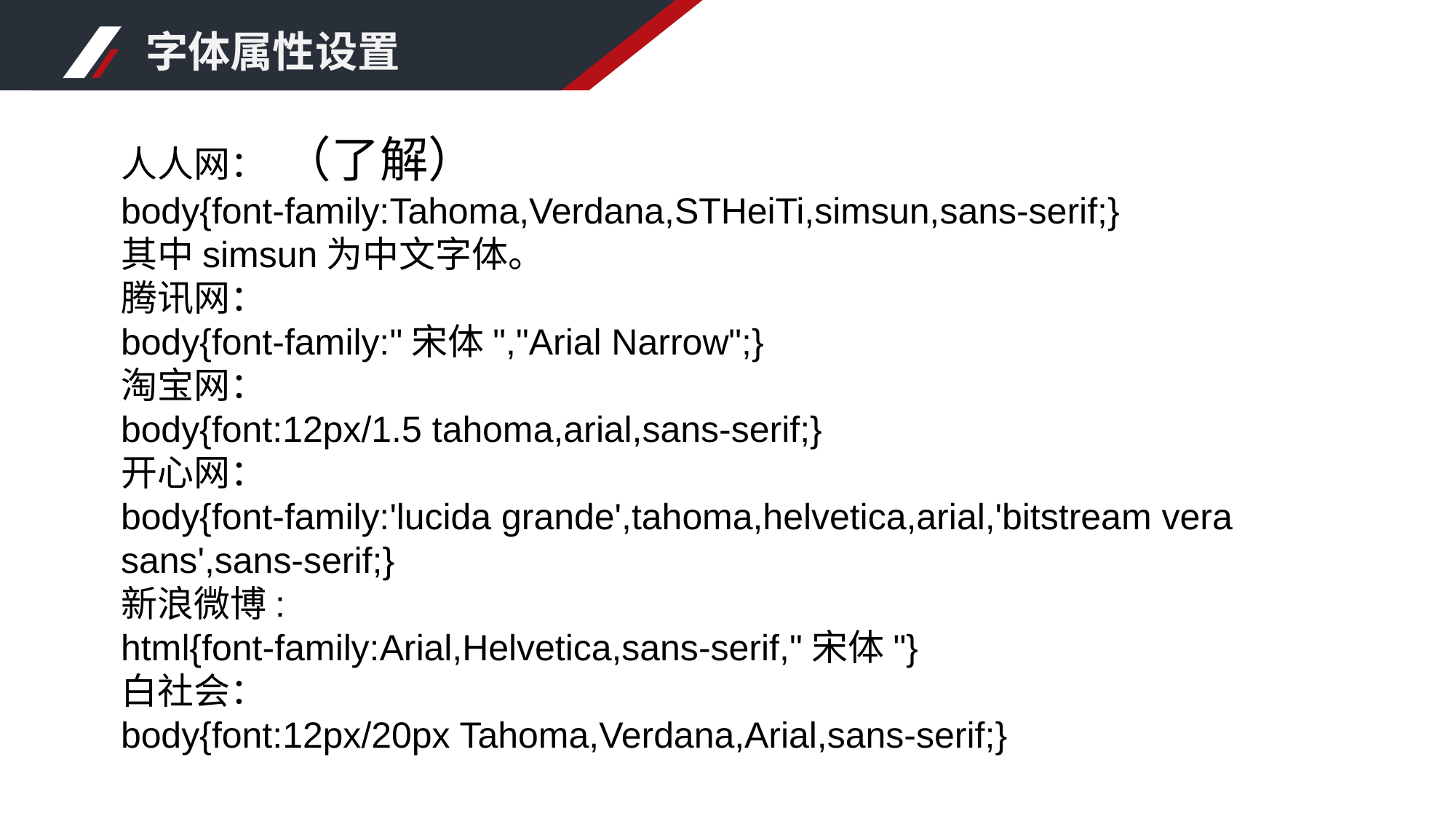

字体属性设置
人人网：  （了解）
body{font-family:Tahoma,Verdana,STHeiTi,simsun,sans-serif;}
其中simsun为中文字体。
腾讯网：
body{font-family:"宋体","Arial Narrow";}
淘宝网：
body{font:12px/1.5 tahoma,arial,sans-serif;}
开心网：
body{font-family:'lucida grande',tahoma,helvetica,arial,'bitstream vera sans',sans-serif;}
新浪微博:
html{font-family:Arial,Helvetica,sans-serif,"宋体"}
白社会：
body{font:12px/20px Tahoma,Verdana,Arial,sans-serif;}